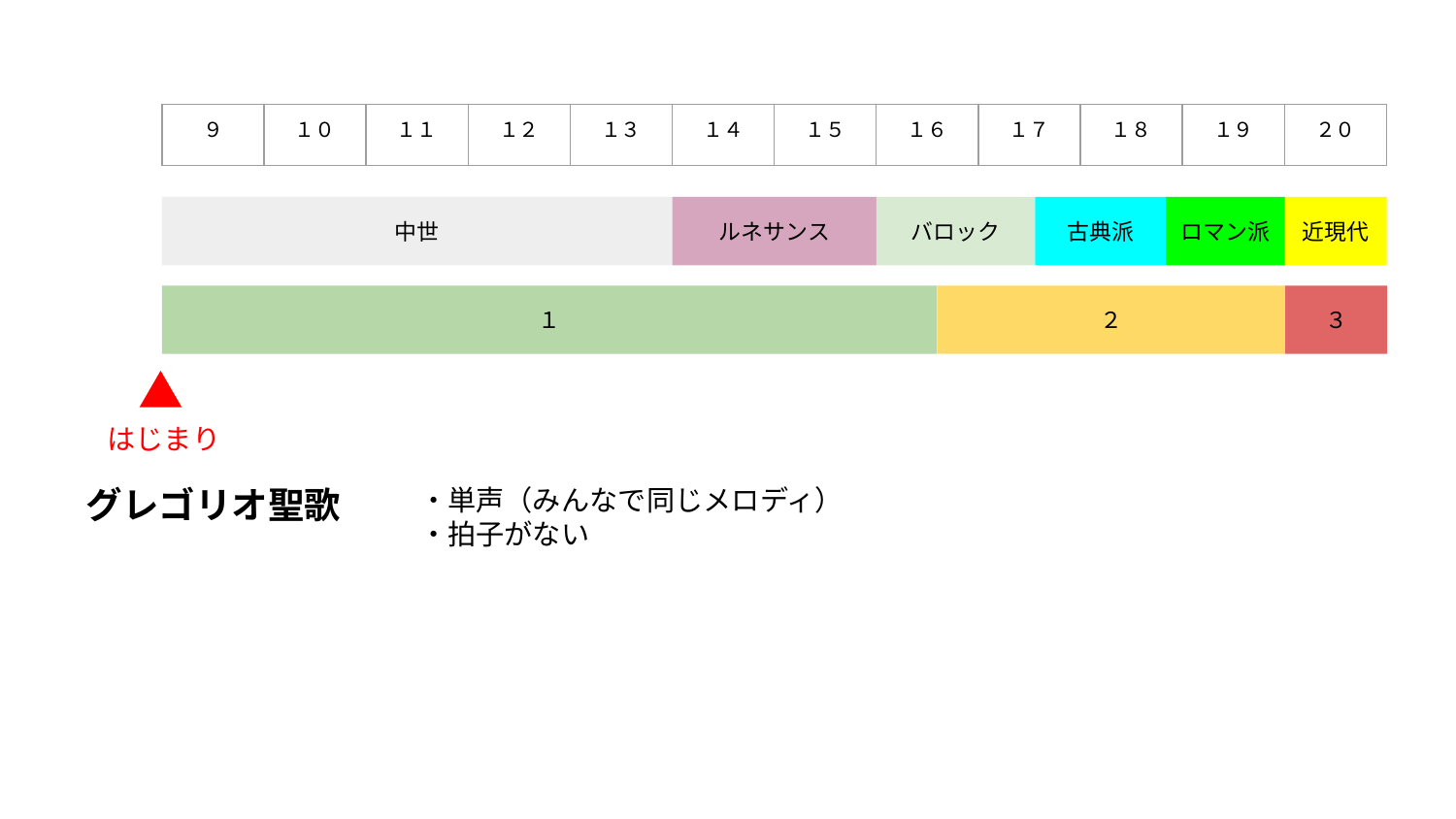

| ９ | １０ | １１ | １２ | １３ | １４ | １５ | １６ | １７ | １８ | １９ | ２０ |
| --- | --- | --- | --- | --- | --- | --- | --- | --- | --- | --- | --- |
中世
ルネサンス
バロック
古典派
ロマン派
近現代
１
２
３

はじまり
グレゴリオ聖歌
・単声（みんなで同じメロディ）
・拍子がない